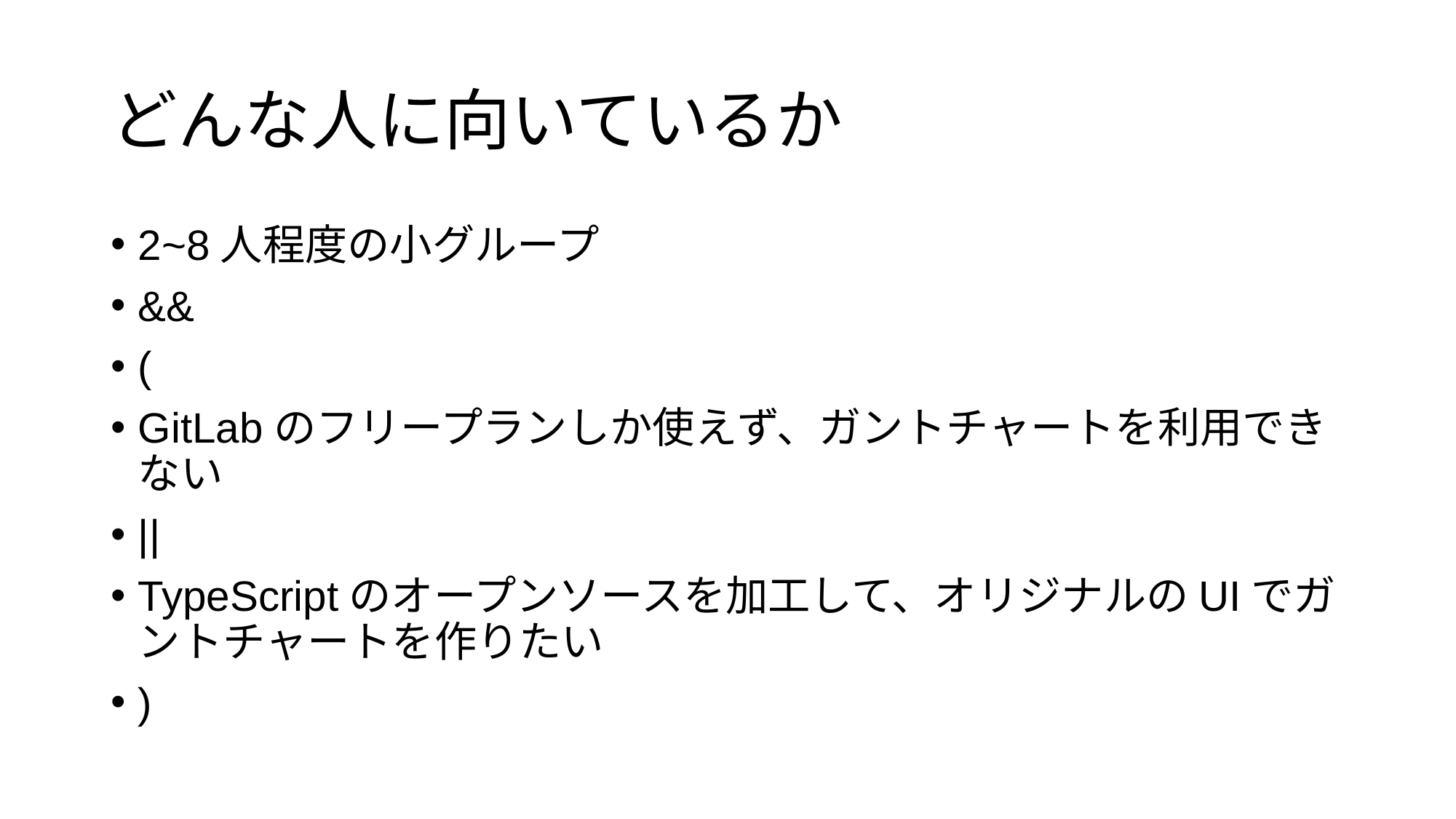

# どんな人に向いているか
2~8人程度の小グループ
&&
(
GitLabのフリープランしか使えず、ガントチャートを利用できない
||
TypeScriptのオープンソースを加工して、オリジナルのUIでガントチャートを作りたい
)